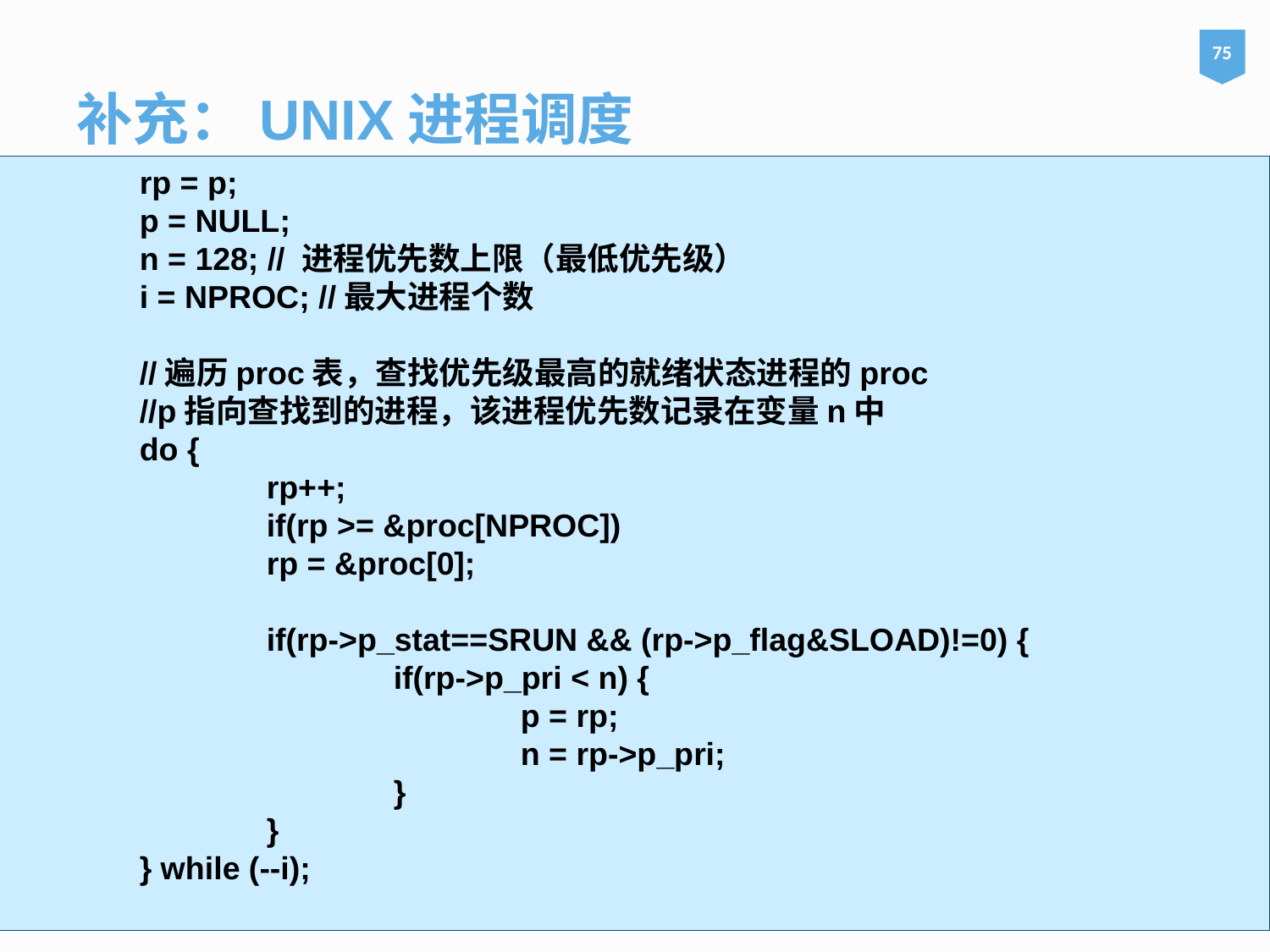

75
补充：UNIX进程调度
	rp = p;
	p = NULL;
	n = 128; // 进程优先数上限（最低优先级）
	i = NPROC; //最大进程个数

	//遍历proc表，查找优先级最高的就绪状态进程的proc
	//p指向查找到的进程，该进程优先数记录在变量n中
	do {
		rp++;
		if(rp >= &proc[NPROC])
		rp = &proc[0];

		if(rp->p_stat==SRUN && (rp->p_flag&SLOAD)!=0) {
			if(rp->p_pri < n) {
				p = rp;
				n = rp->p_pri;
			}
		}
	} while (--i);

83